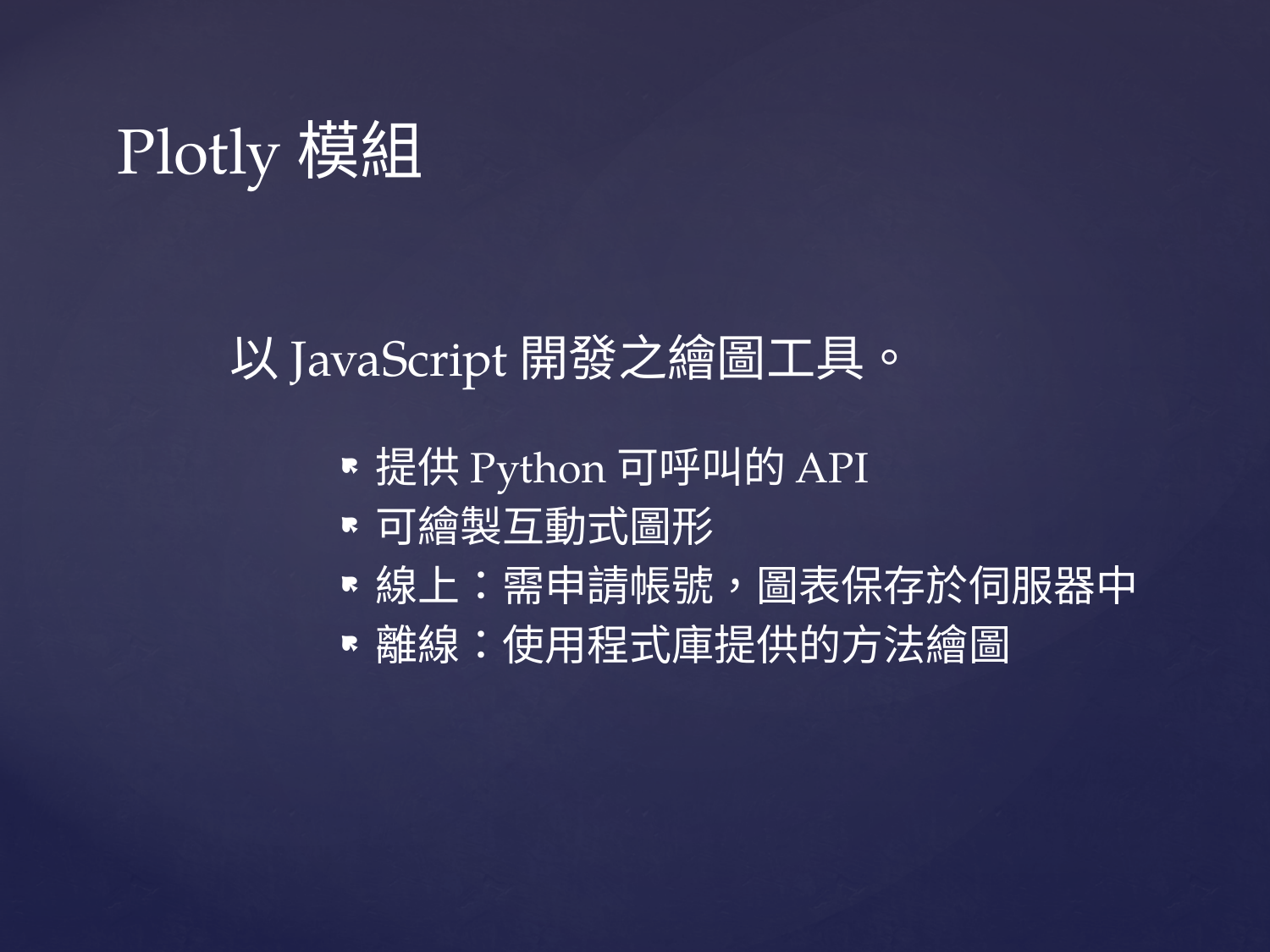

# Plotly模組
以JavaScript開發之繪圖工具。
提供Python可呼叫的API
可繪製互動式圖形
線上：需申請帳號，圖表保存於伺服器中
離線：使用程式庫提供的方法繪圖